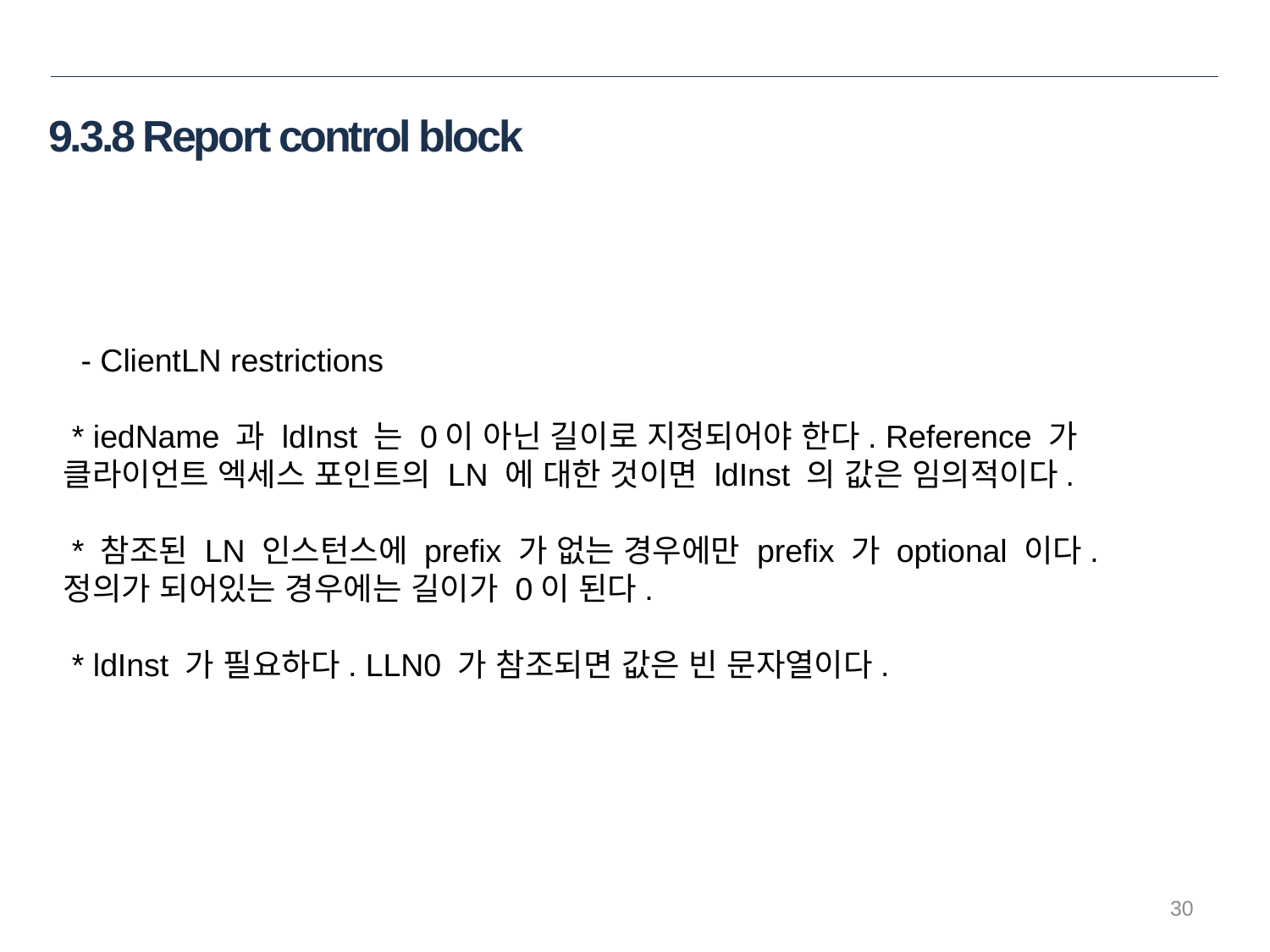

9.3.8 Report control block

  - ClientLN restrictions

 * iedName 과 ldInst 는 0이 아닌 길이로 지정되어야 한다. Reference 가 클라이언트 엑세스 포인트의 LN 에 대한 것이면 ldInst 의 값은 임의적이다.

 * 참조된 LN 인스턴스에 prefix 가 없는 경우에만 prefix 가 optional 이다. 정의가 되어있는 경우에는 길이가 0이 된다.

 * ldInst 가 필요하다. LLN0 가 참조되면 값은 빈 문자열이다.

30